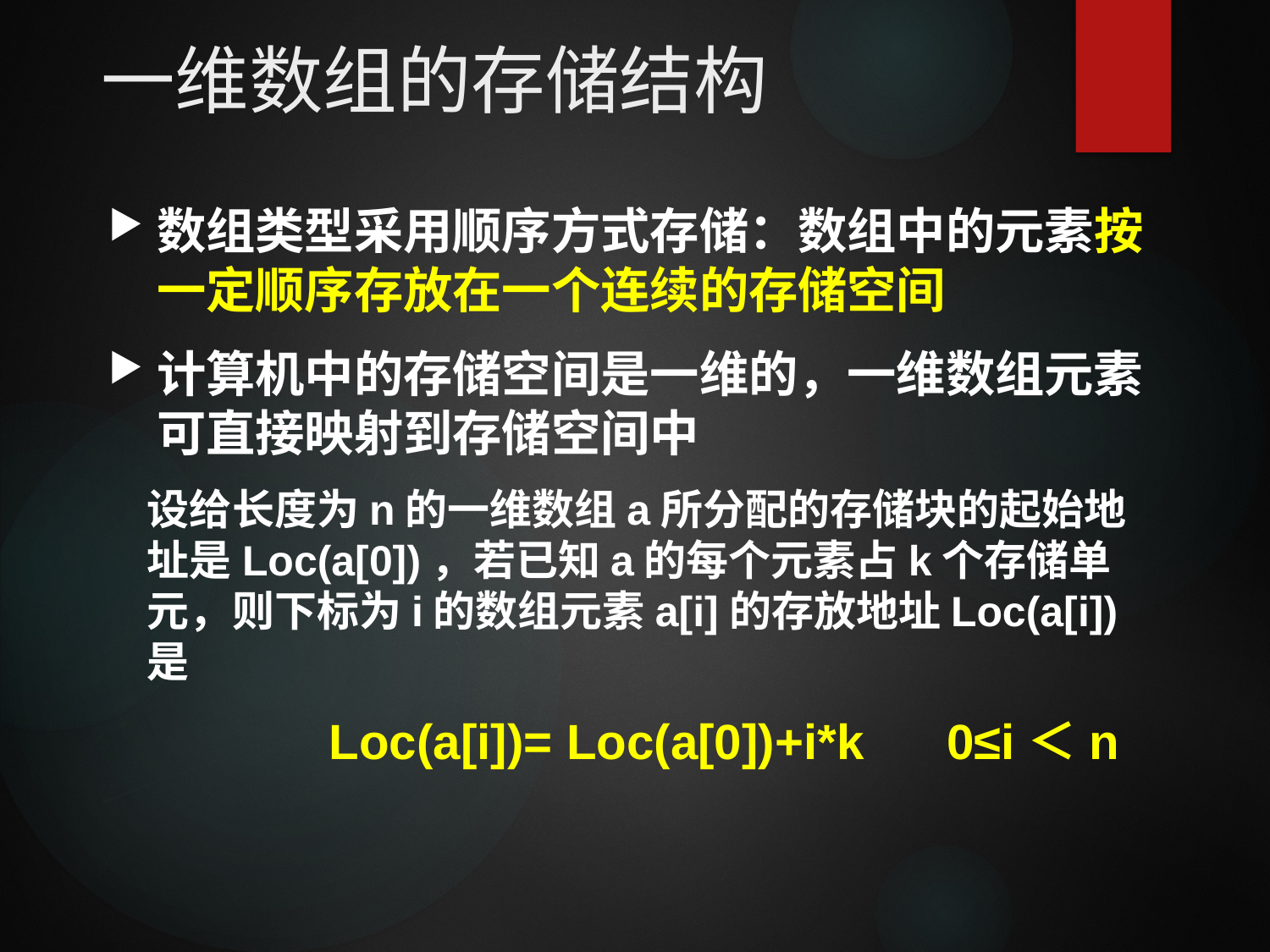

# 一维数组的存储结构
数组类型采用顺序方式存储：数组中的元素按一定顺序存放在一个连续的存储空间
计算机中的存储空间是一维的，一维数组元素可直接映射到存储空间中
设给长度为n的一维数组a所分配的存储块的起始地址是Loc(a[0])，若已知a的每个元素占k个存储单元，则下标为i的数组元素a[i]的存放地址Loc(a[i])是
                Loc(a[i])= Loc(a[0])+i*k      0≤i＜n